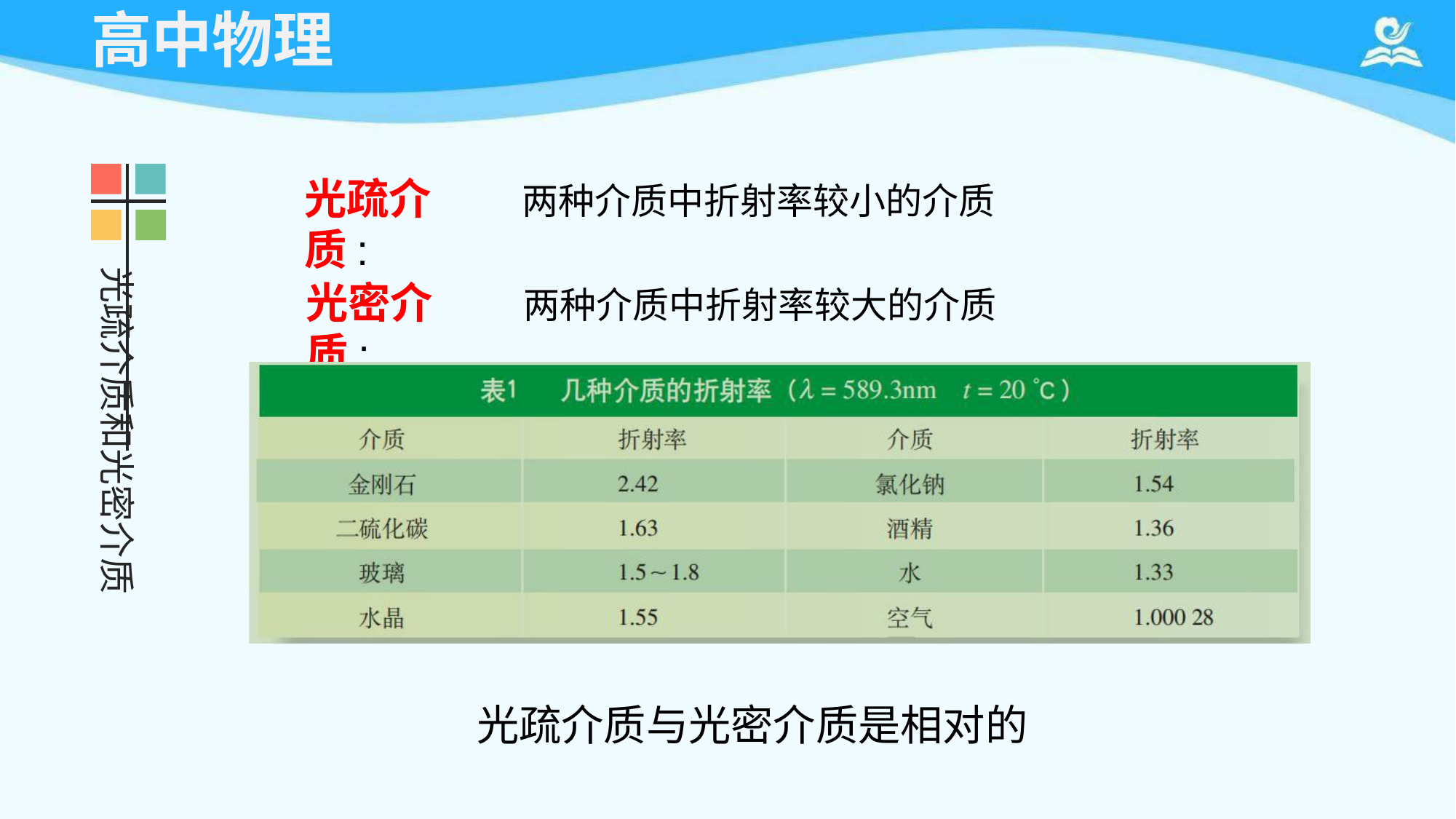

# 高中物理

光疏介质:
两种介质中折射率较小的介质

光疏介质和光密介质
光密介质:
两种介质中折射率较大的介质

光疏介质与光密介质是相对的